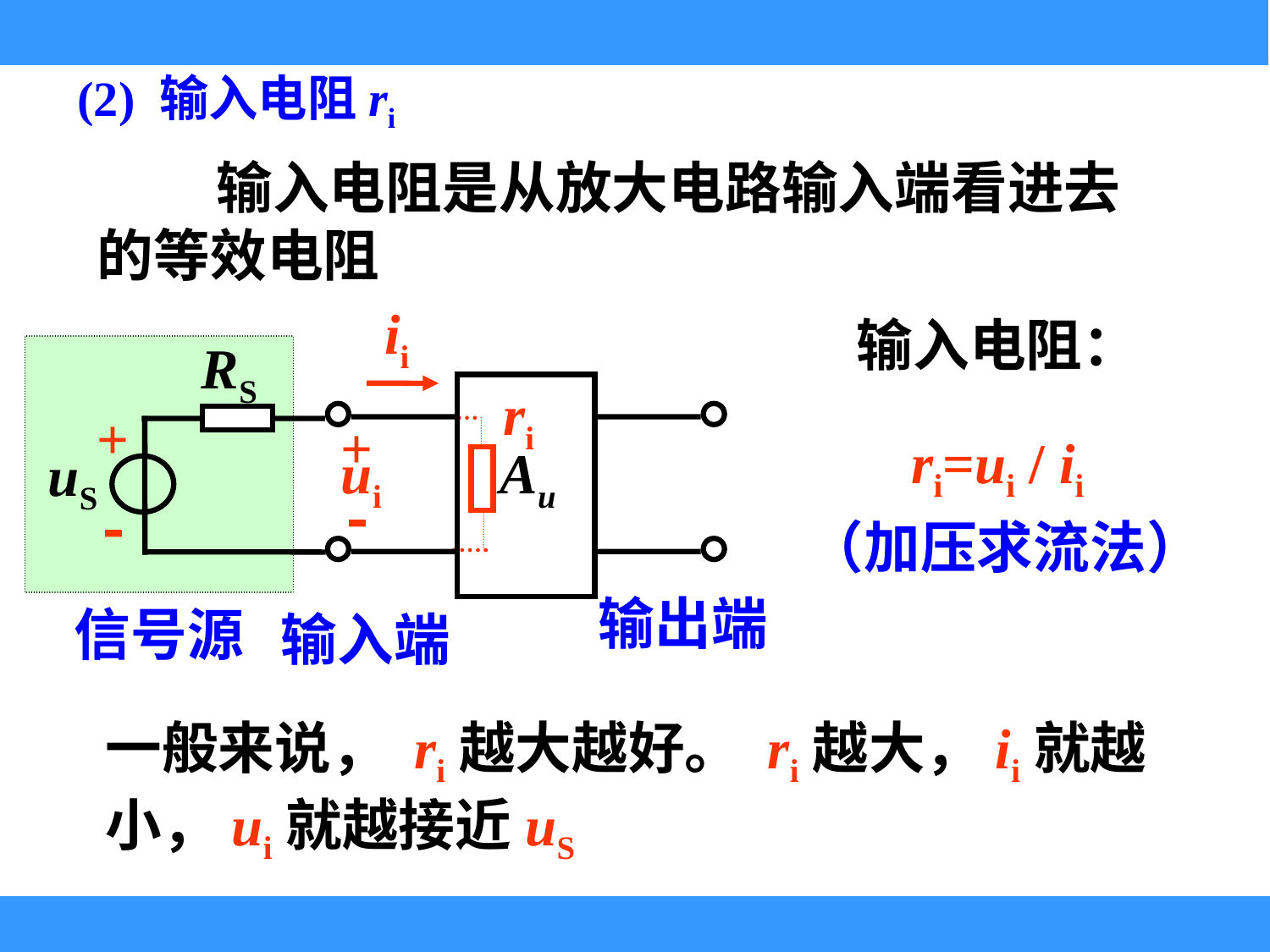

(2) 输入电阻ri
输入电阻是从放大电路输入端看进去的等效电阻
ii

+
ui
-
输入电阻：
ri=ui / ii
RS

+

uS

-

信号源
ri

Au
输出端
输入端
（加压求流法）
一般来说， ri越大越好。 ri越大，ii就越小，ui就越接近uS